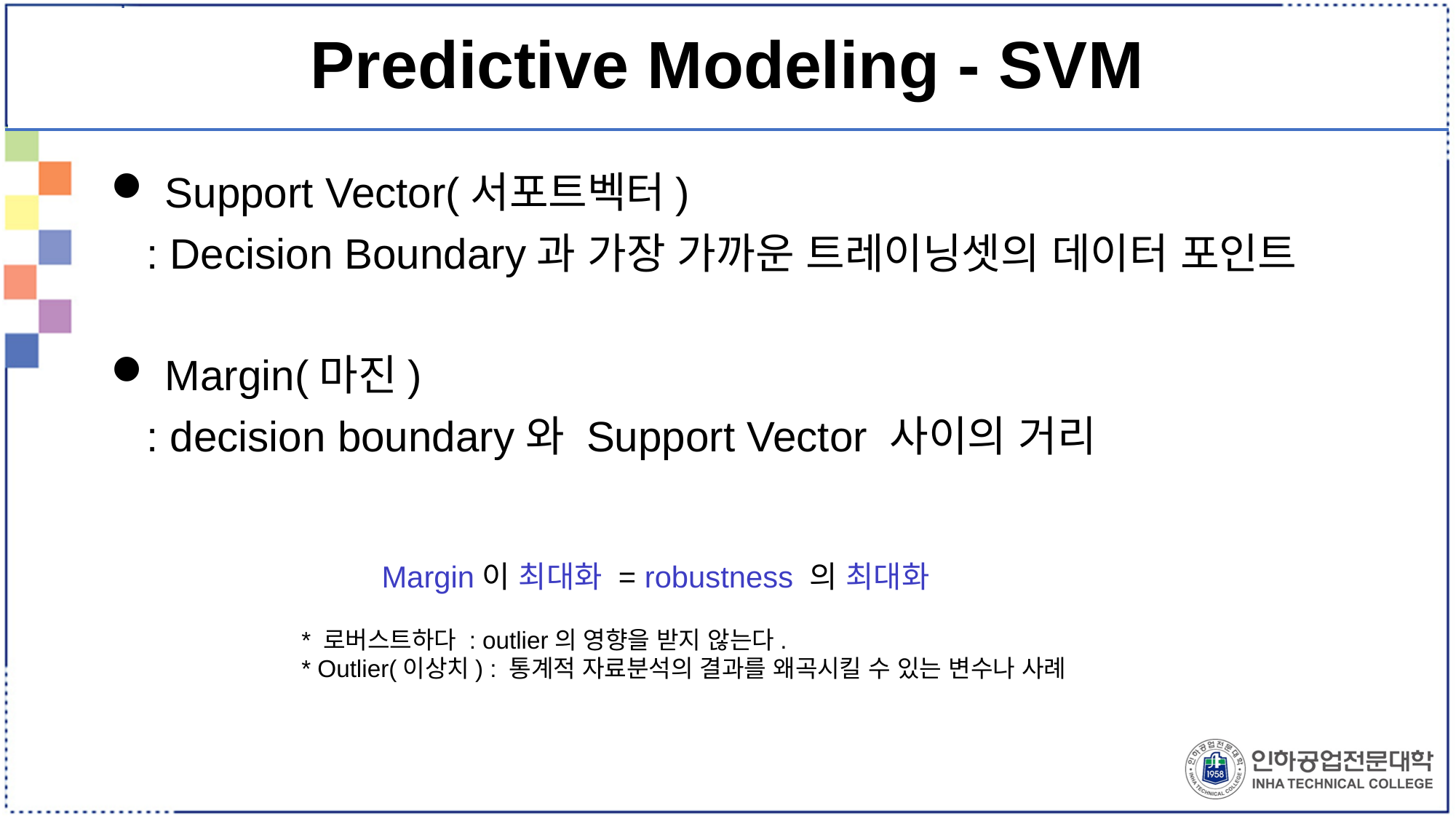

# Predictive Modeling - SVM
 Support Vector(서포트벡터)
   : Decision Boundary과 가장 가까운 트레이닝셋의 데이터 포인트

 Margin(마진)
   : decision boundary와 Support Vector 사이의 거리

Margin이 최대화 = robustness 의 최대화
* 로버스트하다 : outlier의 영향을 받지 않는다.
* Outlier(이상치) : 통계적 자료분석의 결과를 왜곡시킬 수 있는 변수나 사례